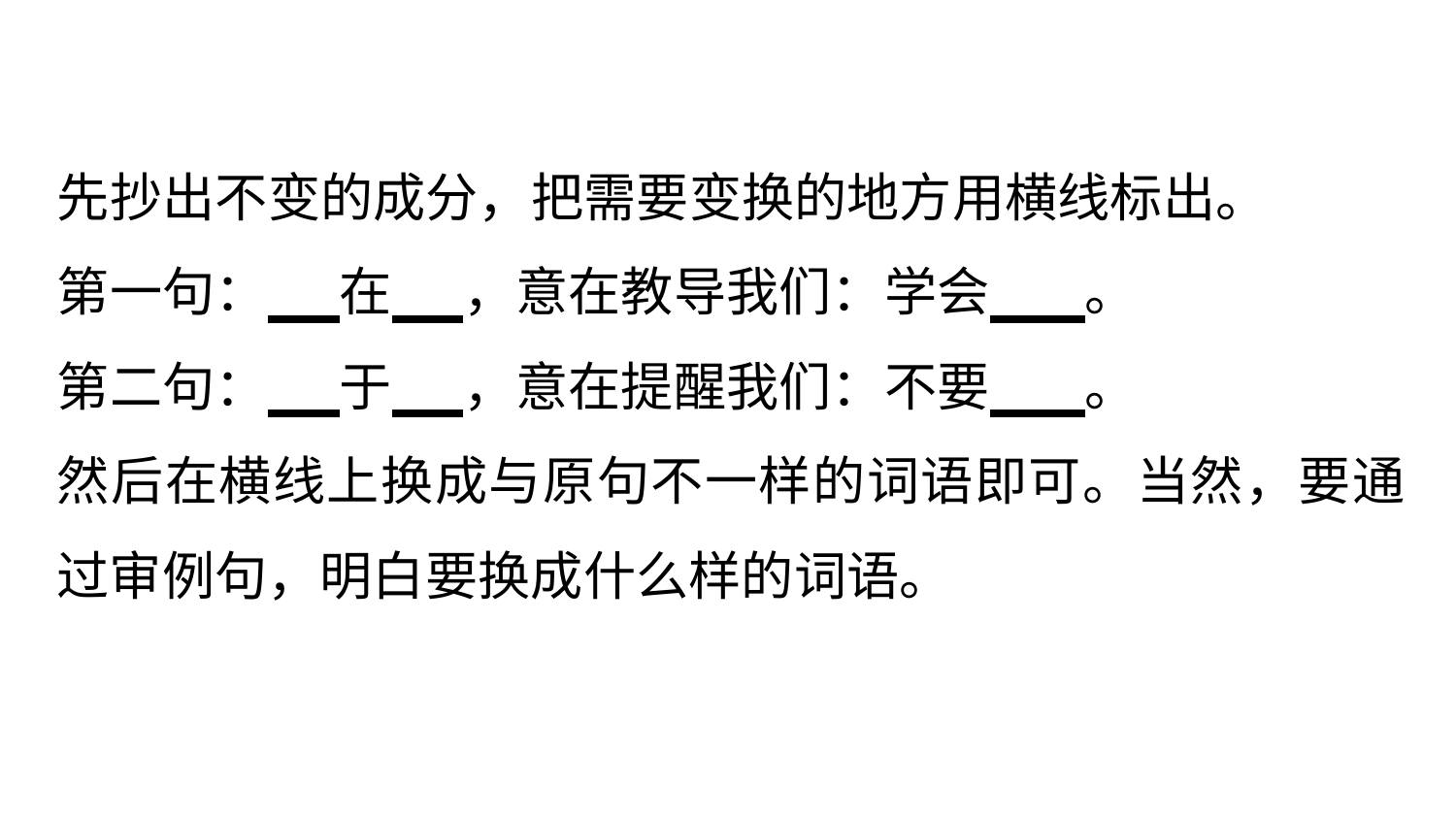

先抄出不变的成分，把需要变换的地方用横线标出。
第一句：      在      ，意在教导我们：学会        。
第二句：      于      ，意在提醒我们：不要        。
然后在横线上换成与原句不一样的词语即可。当然，要通过审例句，明白要换成什么样的词语。